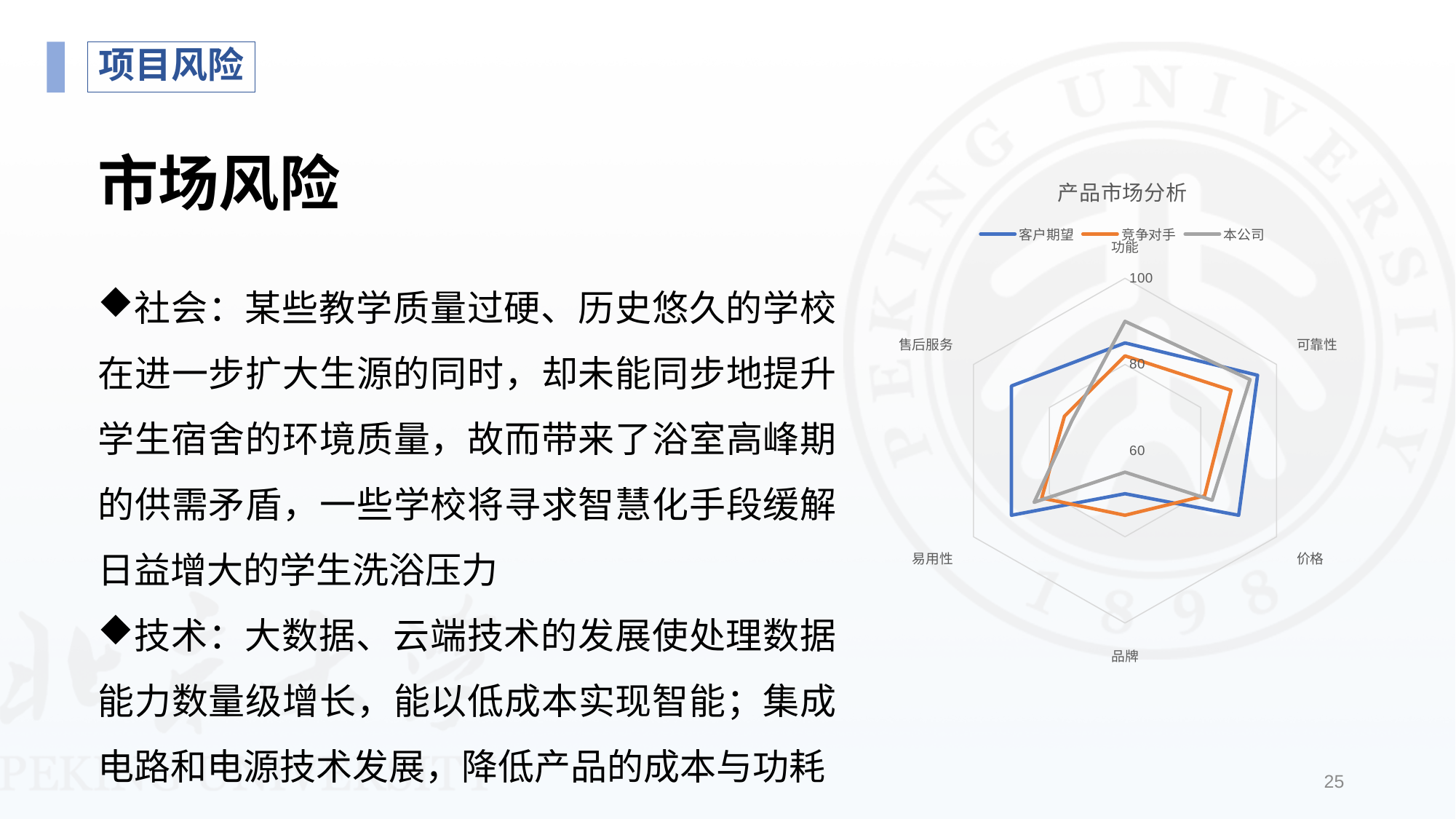

项目风险
# 市场风险

### Chart: 产品市场分析

| Category | 客户期望 | 竞争对手 | 本公司 |
|---|---|---|---|
| 功能 | 85.0 | 82.0 | 90.0 |
| 可靠性 | 95.0 | 88.0 | 93.0 |
| 价格 | 90.0 | 81.0 | 83.0 |
| 品牌 | 70.0 | 75.0 | 65.0 |
| 易用性 | 90.0 | 82.0 | 84.0 |
| 售后服务 | 90.0 | 76.0 | 74.0 |
社会：某些教学质量过硬、历史悠久的学校在进一步扩大生源的同时，却未能同步地提升学生宿舍的环境质量，故而带来了浴室高峰期的供需矛盾，一些学校将寻求智慧化手段缓解日益增大的学生洗浴压力
技术：大数据、云端技术的发展使处理数据能力数量级增长，能以低成本实现智能；集成电路和电源技术发展，降低产品的成本与功耗
25